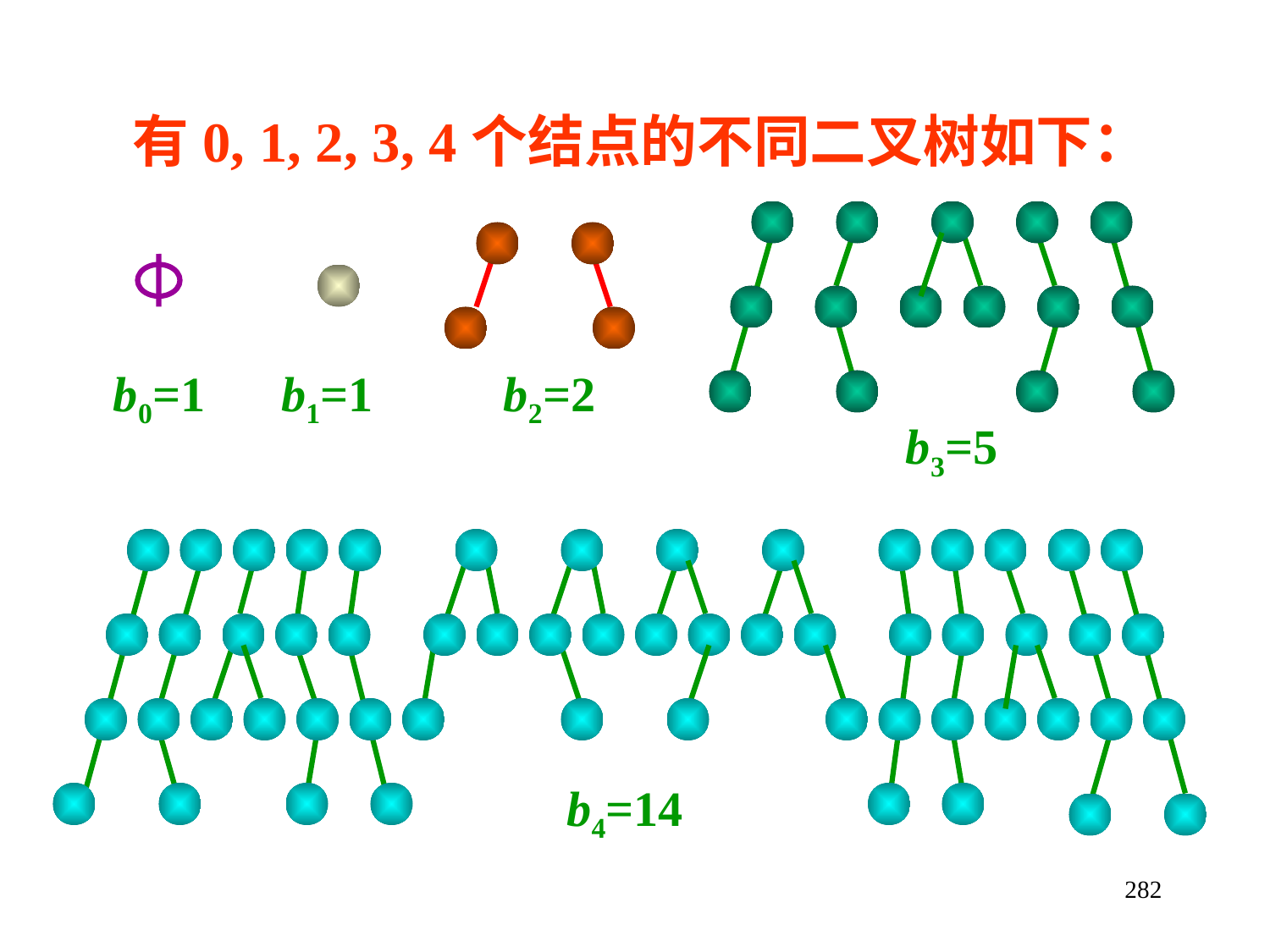

有0, 1, 2, 3, 4个结点的不同二叉树如下：

b0=1
b1=1
b2=2

b3=5

b4=14

282